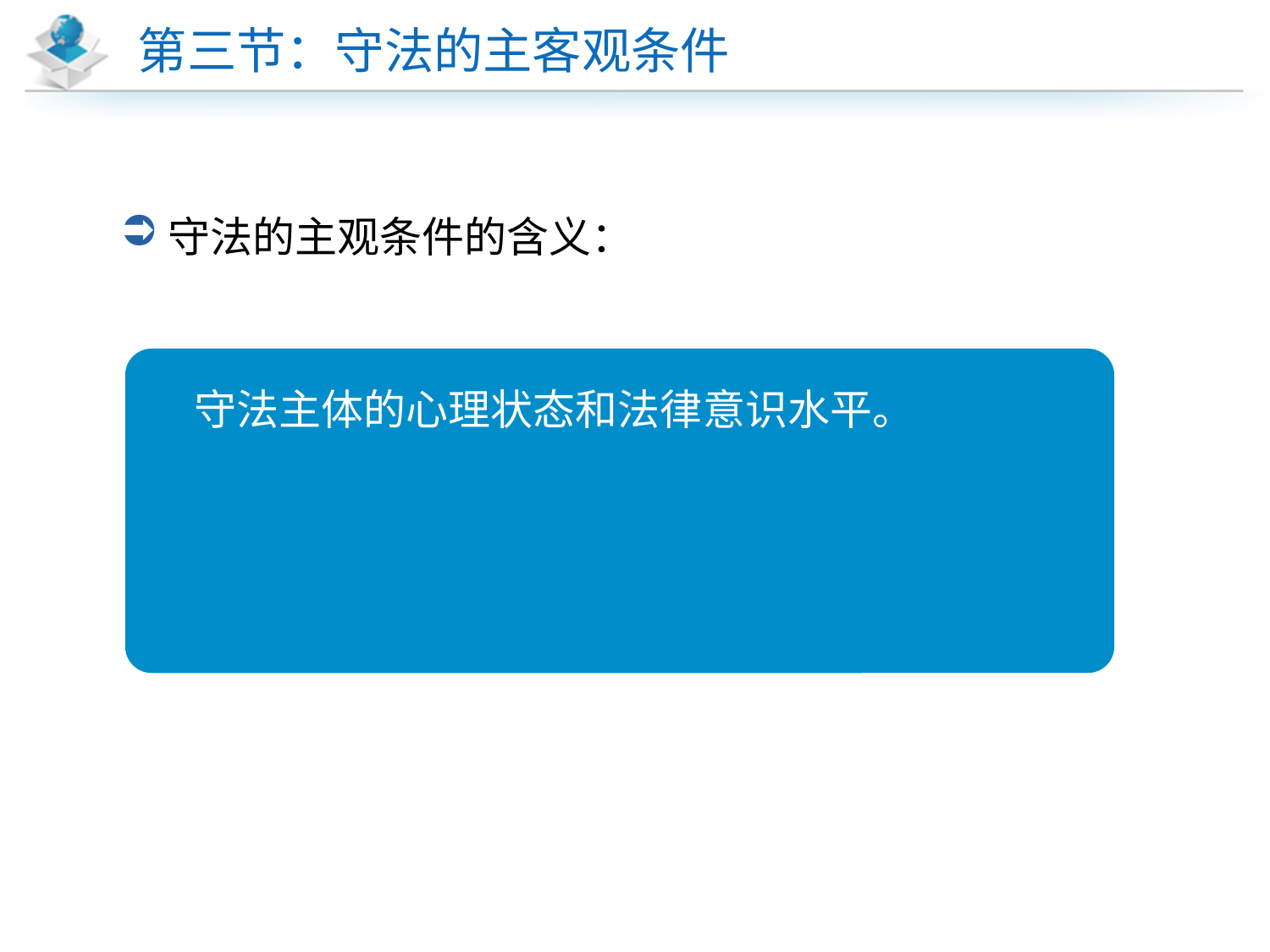

# 第三节：守法的主客观条件
守法的主观条件的含义：

守法主体的心理状态和法律意识水平。